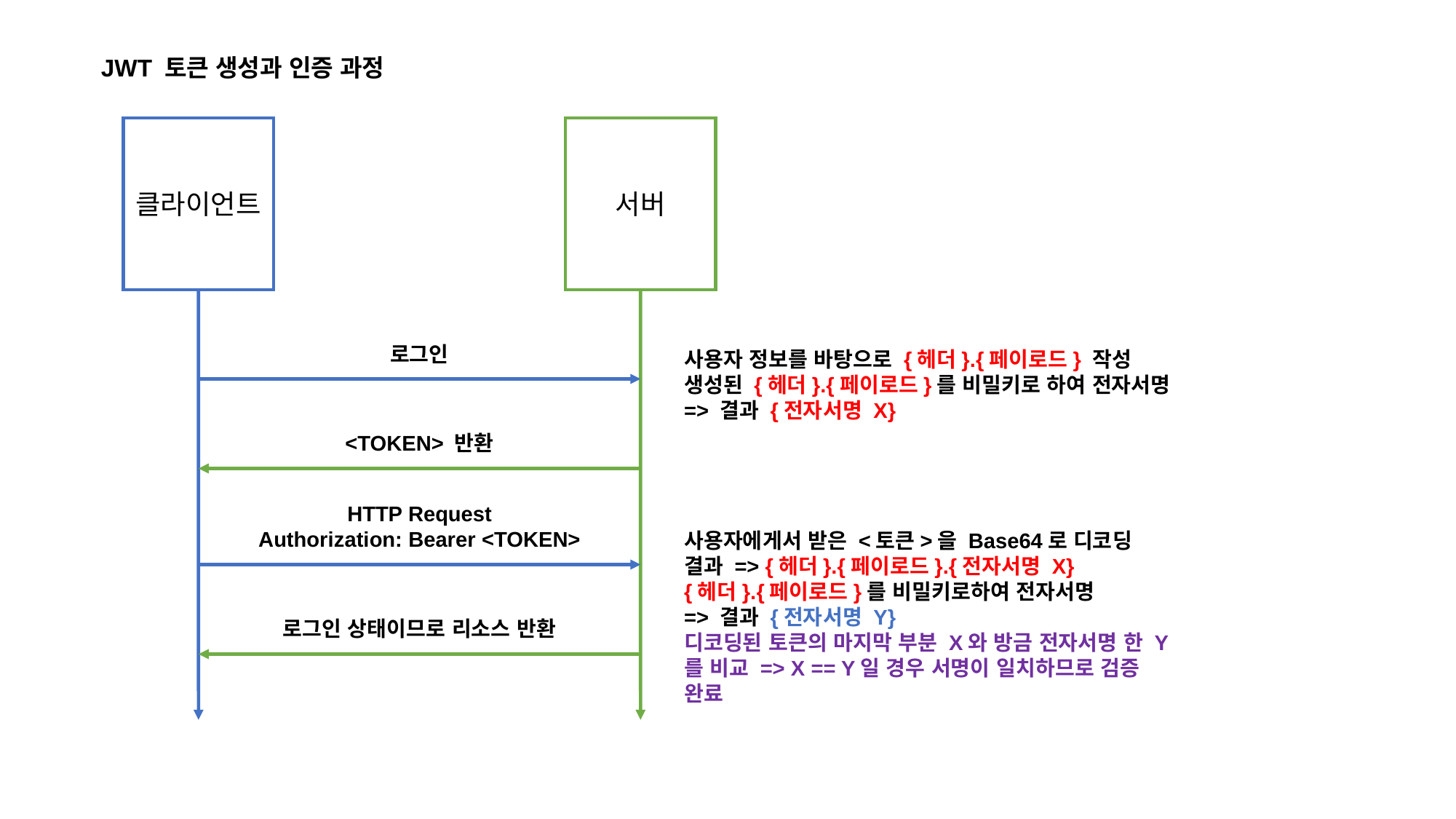

JWT 토큰 생성과 인증 과정
클라이언트
서버
로그인
사용자 정보를 바탕으로 {헤더}.{페이로드} 작성
생성된 {헤더}.{페이로드}를 비밀키로 하여 전자서명 => 결과 {전자서명 X}
<TOKEN> 반환
HTTP Request
Authorization: Bearer <TOKEN>
사용자에게서 받은 <토큰>을 Base64로 디코딩
결과 => {헤더}.{페이로드}.{전자서명 X}
{헤더}.{페이로드}를 비밀키로하여 전자서명
=> 결과 {전자서명 Y}
디코딩된 토큰의 마지막 부분 X와 방금 전자서명 한 Y를 비교 => X == Y일 경우 서명이 일치하므로 검증 완료
로그인 상태이므로 리소스 반환